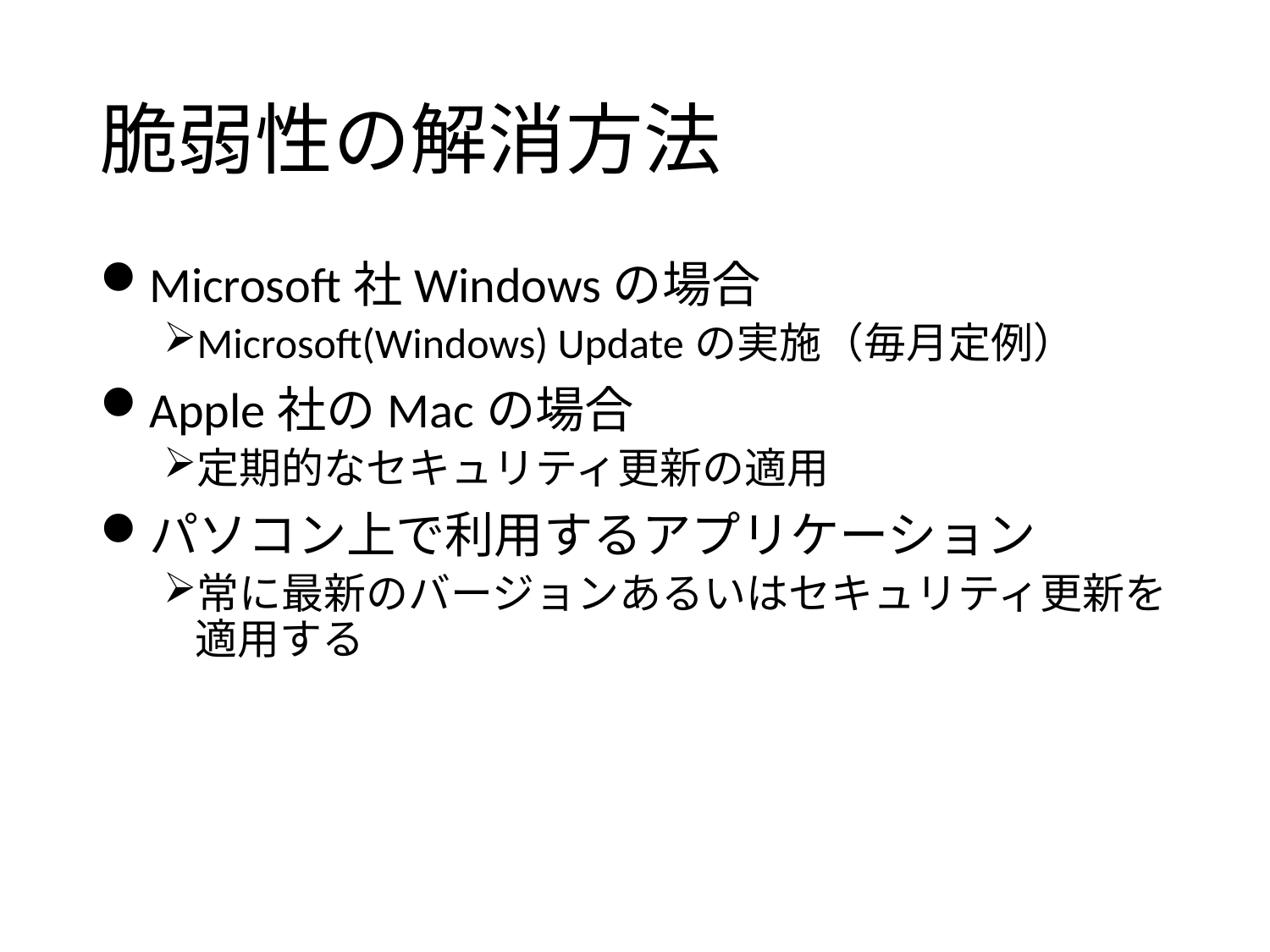

# 脆弱性の解消方法
Microsoft社Windowsの場合
Microsoft(Windows) Updateの実施（毎月定例）
Apple社のMacの場合
定期的なセキュリティ更新の適用
パソコン上で利用するアプリケーション
常に最新のバージョンあるいはセキュリティ更新を適用する